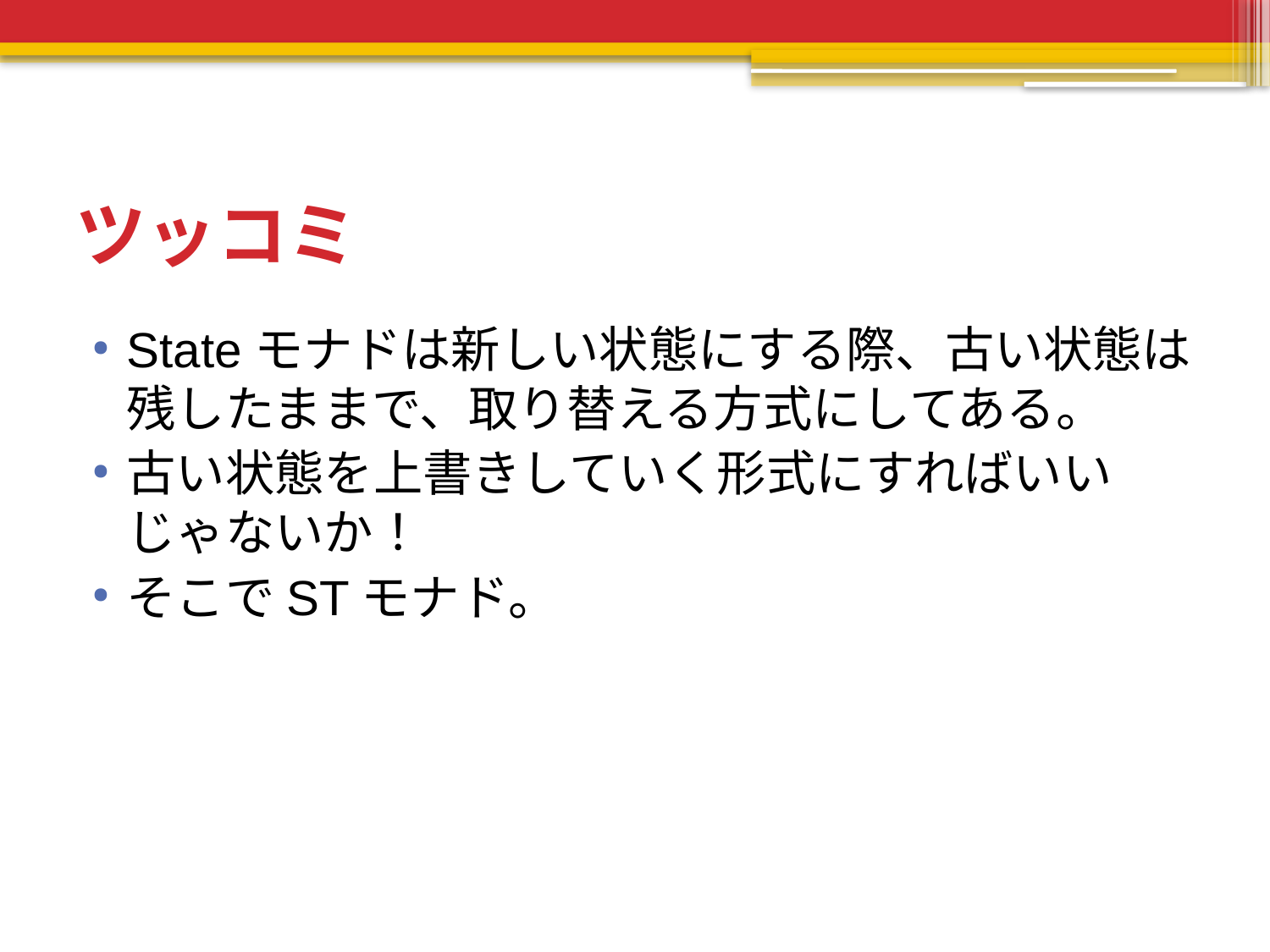

# ツッコミ
Stateモナドは新しい状態にする際、古い状態は残したままで、取り替える方式にしてある。
古い状態を上書きしていく形式にすればいいじゃないか！
そこでSTモナド。